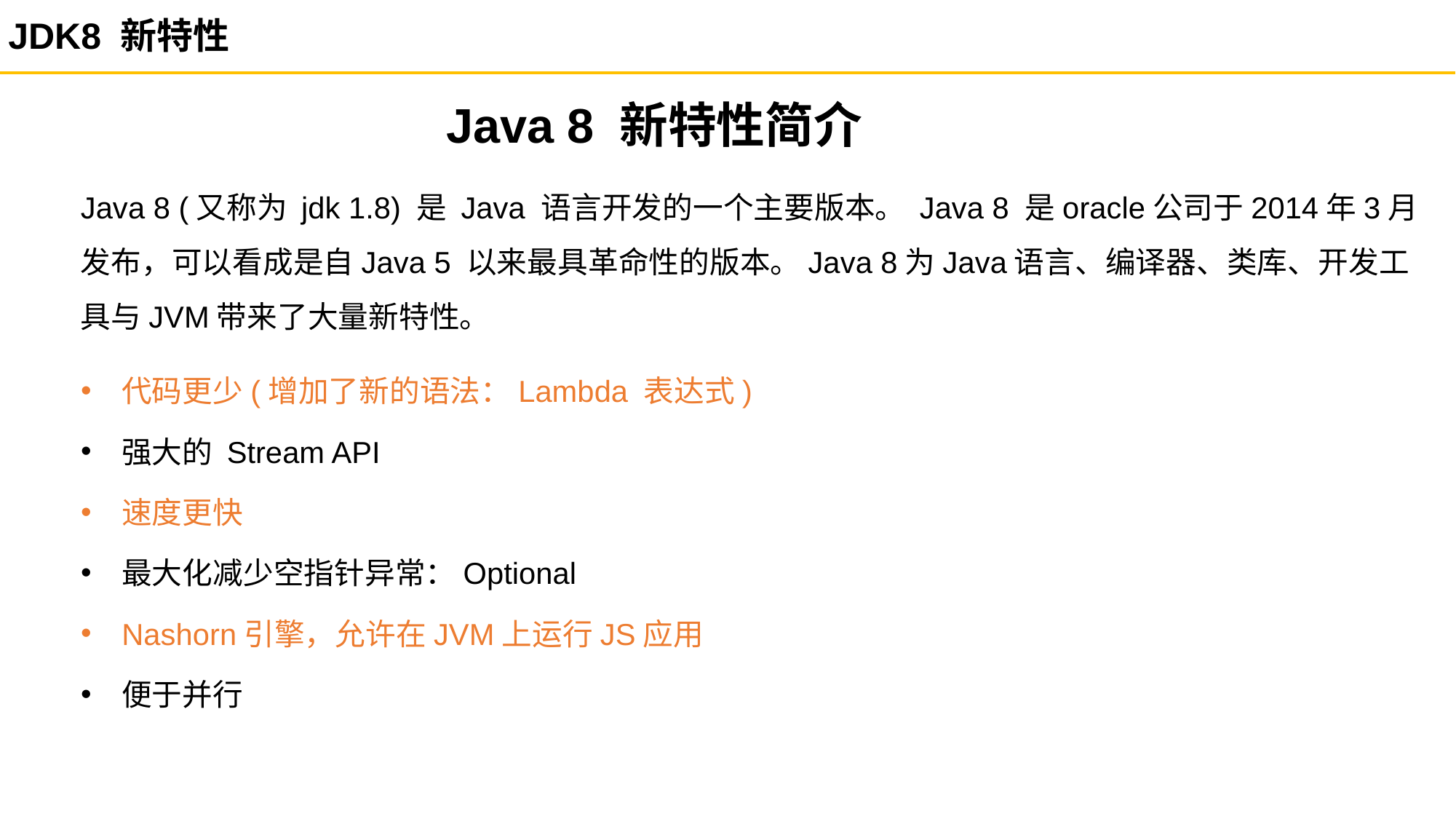

JDK8 新特性
Java 8 新特性简介
Java 8 (又称为 jdk 1.8) 是 Java 语言开发的一个主要版本。 Java 8 是oracle公司于2014年3月发布，可以看成是自Java 5 以来最具革命性的版本。Java 8为Java语言、编译器、类库、开发工具与JVM带来了大量新特性。
代码更少(增加了新的语法：Lambda 表达式)
强大的 Stream API
速度更快
最大化减少空指针异常：Optional
Nashorn引擎，允许在JVM上运行JS应用
便于并行